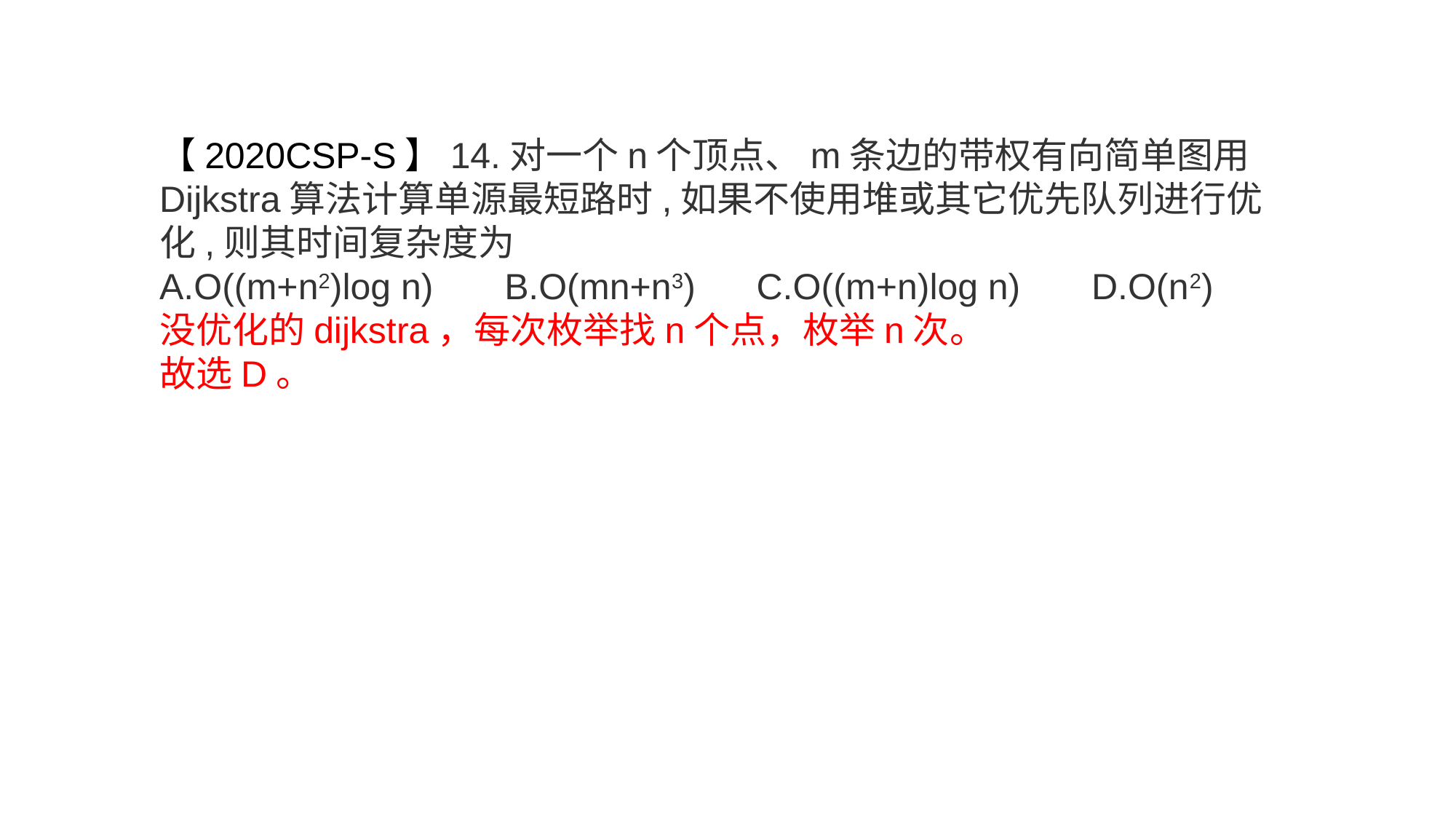

【2020CSP-S】14.对一个n个顶点、m条边的带权有向简单图用Dijkstra算法计算单源最短路时,如果不使用堆或其它优先队列进行优化,则其时间复杂度为
A.O((m+n2)log n)       B.O(mn+n3)      C.O((m+n)log n)       D.O(n2)
没优化的dijkstra，每次枚举找n个点，枚举n次。
故选D。